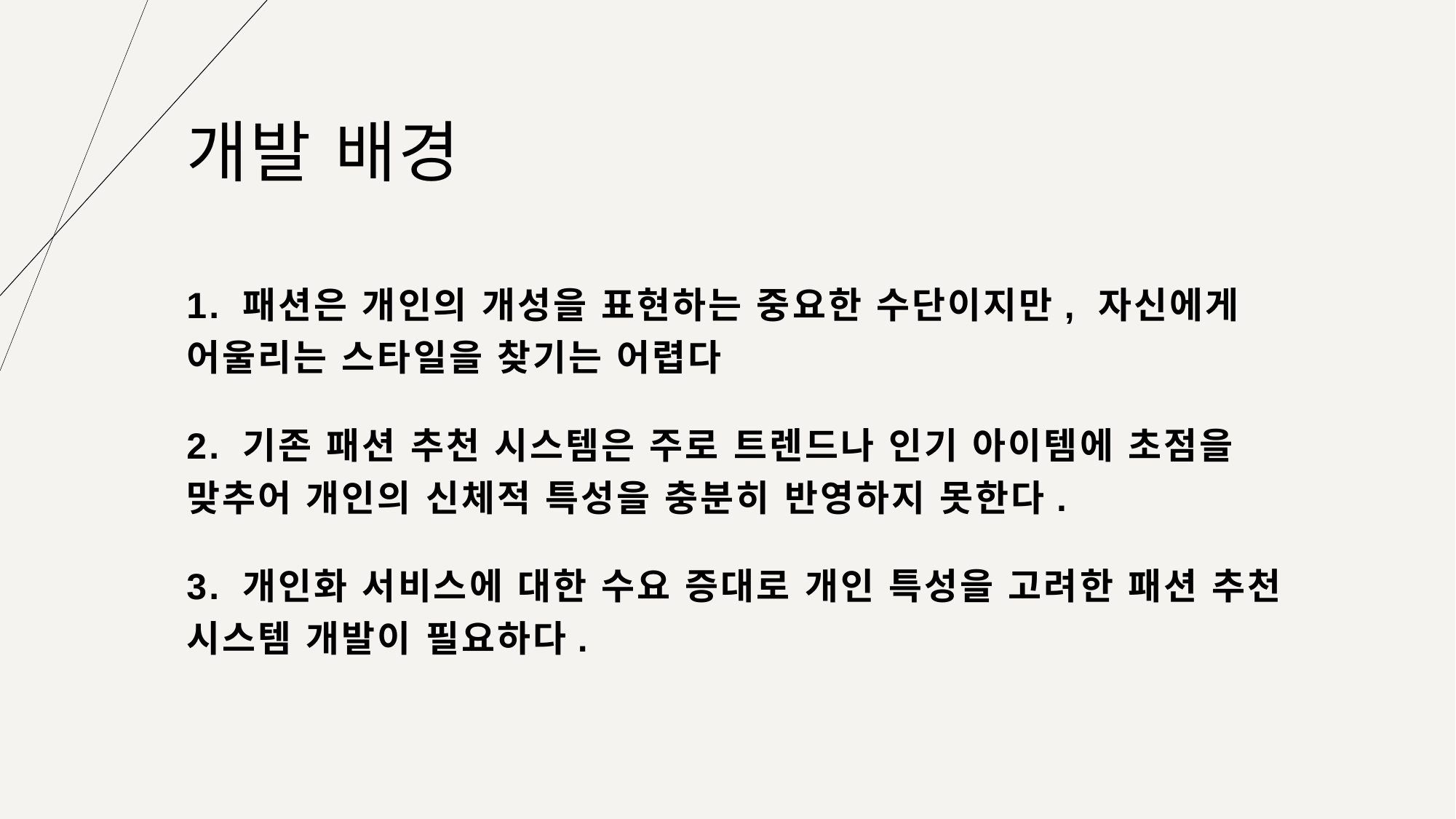

# 개발 배경
1. 패션은 개인의 개성을 표현하는 중요한 수단이지만, 자신에게 어울리는 스타일을 찾기는 어렵다
2. 기존 패션 추천 시스템은 주로 트렌드나 인기 아이템에 초점을 맞추어 개인의 신체적 특성을 충분히 반영하지 못한다.
3. 개인화 서비스에 대한 수요 증대로 개인 특성을 고려한 패션 추천
시스템 개발이 필요하다.